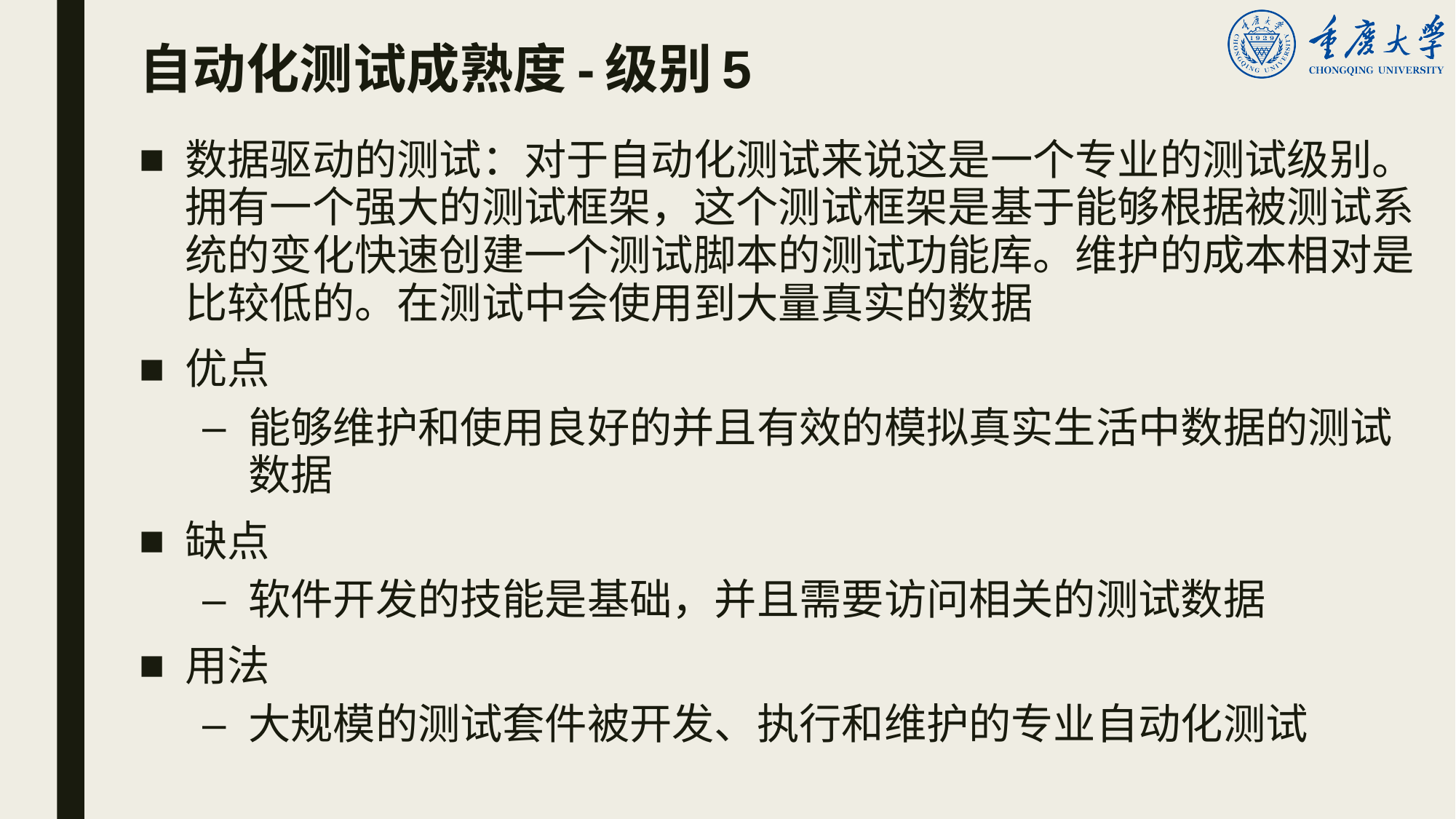

# 自动化测试成熟度-级别5
数据驱动的测试：对于自动化测试来说这是一个专业的测试级别。拥有一个强大的测试框架，这个测试框架是基于能够根据被测试系统的变化快速创建一个测试脚本的测试功能库。维护的成本相对是比较低的。在测试中会使用到大量真实的数据
优点
能够维护和使用良好的并且有效的模拟真实生活中数据的测试数据
缺点
软件开发的技能是基础，并且需要访问相关的测试数据
用法
大规模的测试套件被开发、执行和维护的专业自动化测试